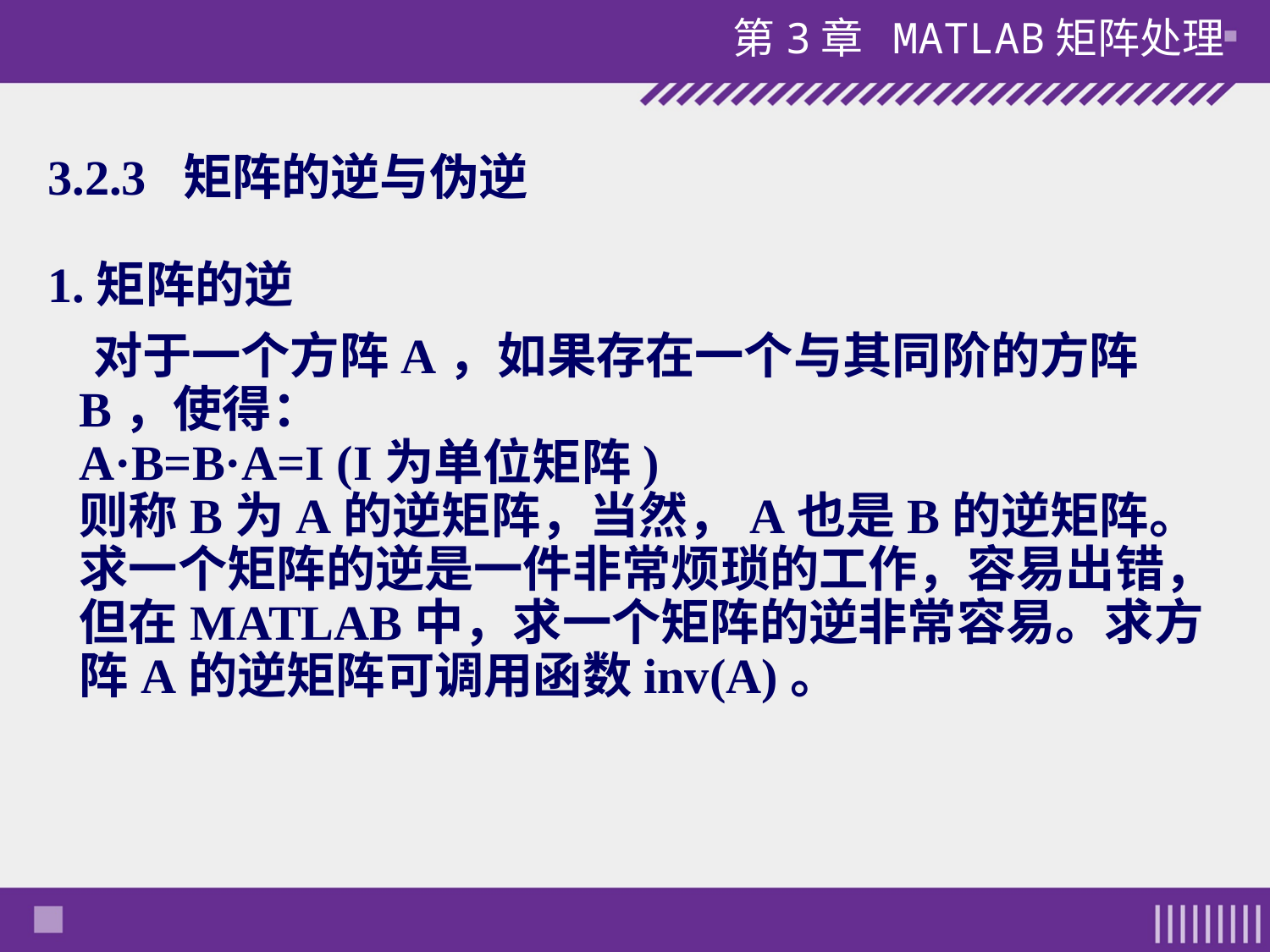

3.2.3  矩阵的逆与伪逆

1.矩阵的逆
   对于一个方阵A，如果存在一个与其同阶的方阵B，使得：
A·B=B·A=I (I为单位矩阵)
则称B为A的逆矩阵，当然，A也是B的逆矩阵。
求一个矩阵的逆是一件非常烦琐的工作，容易出错，但在MATLAB中，求一个矩阵的逆非常容易。求方阵A的逆矩阵可调用函数inv(A)。